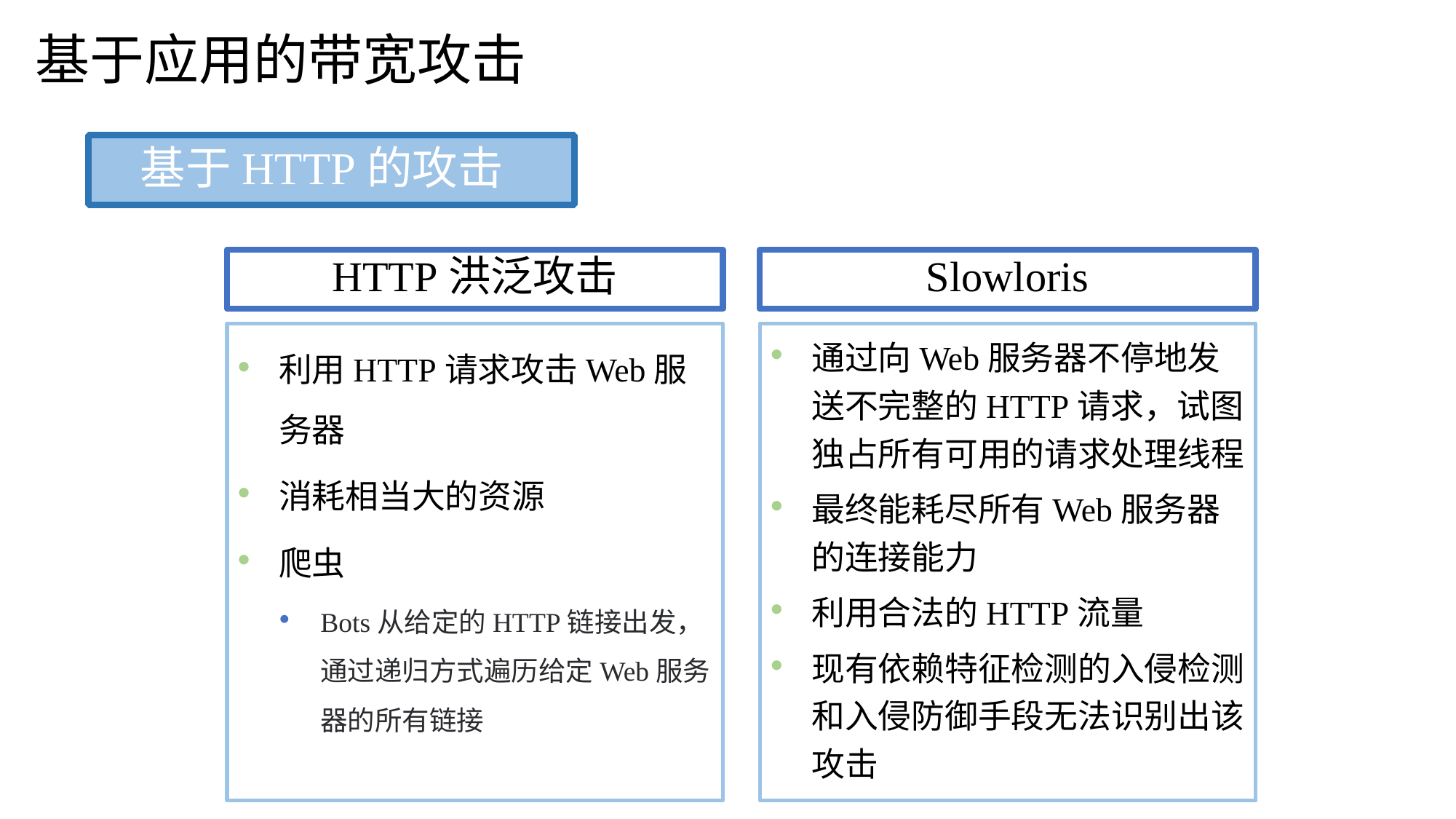

基于应用的带宽攻击
基于HTTP的攻击
HTTP洪泛攻击
Slowloris
利用HTTP请求攻击Web服务器
消耗相当大的资源
爬虫
Bots从给定的HTTP链接出发，通过递归方式遍历给定Web服务器的所有链接
通过向Web服务器不停地发送不完整的HTTP请求，试图独占所有可用的请求处理线程
最终能耗尽所有Web服务器的连接能力
利用合法的HTTP流量
现有依赖特征检测的入侵检测和入侵防御手段无法识别出该攻击